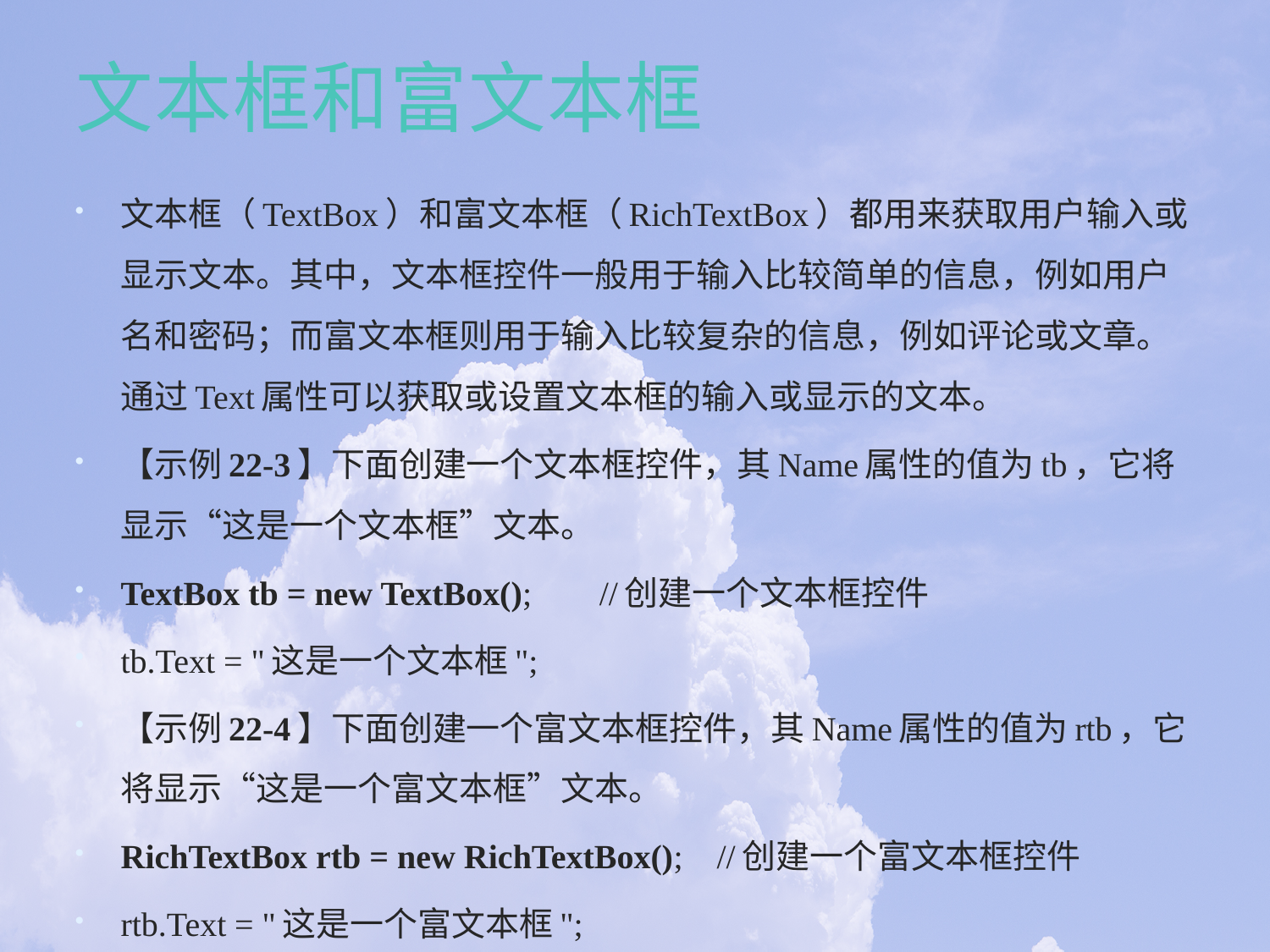

# 文本框和富文本框
文本框（TextBox）和富文本框（RichTextBox）都用来获取用户输入或显示文本。其中，文本框控件一般用于输入比较简单的信息，例如用户名和密码；而富文本框则用于输入比较复杂的信息，例如评论或文章。通过Text属性可以获取或设置文本框的输入或显示的文本。
【示例22-3】下面创建一个文本框控件，其Name属性的值为tb，它将显示“这是一个文本框”文本。
TextBox tb = new TextBox();        //创建一个文本框控件
tb.Text = "这是一个文本框";
【示例22-4】下面创建一个富文本框控件，其Name属性的值为rtb，它将显示“这是一个富文本框”文本。
RichTextBox rtb = new RichTextBox();    //创建一个富文本框控件
rtb.Text = "这是一个富文本框";